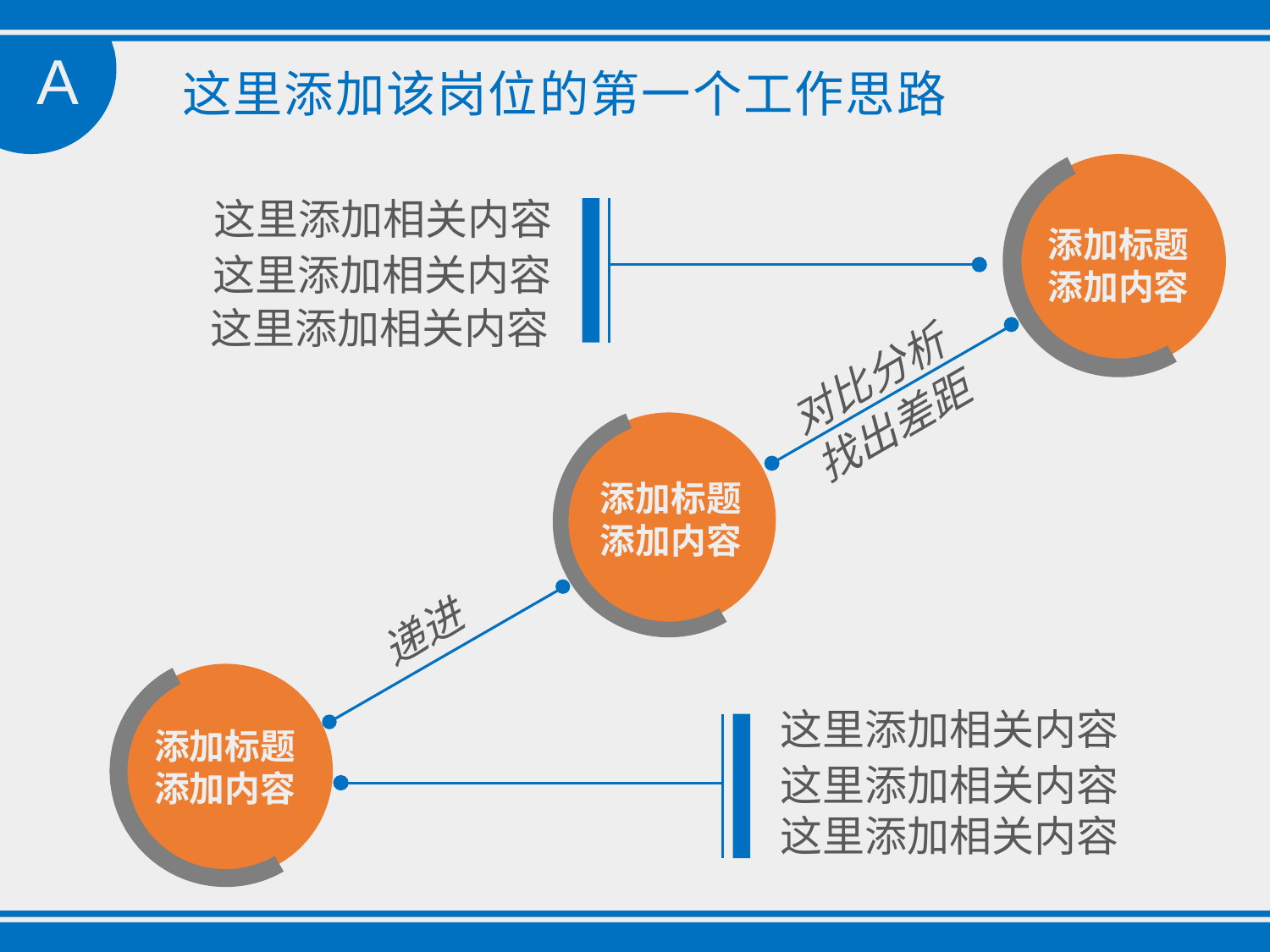

A

　　这里添加该岗位的第一个工作思路

添加标题
添加内容
这里添加相关内容
这里添加相关内容
这里添加相关内容

对比分析
找出差距

添加标题
添加内容

递进

添加标题
添加内容
这里添加相关内容
这里添加相关内容
这里添加相关内容